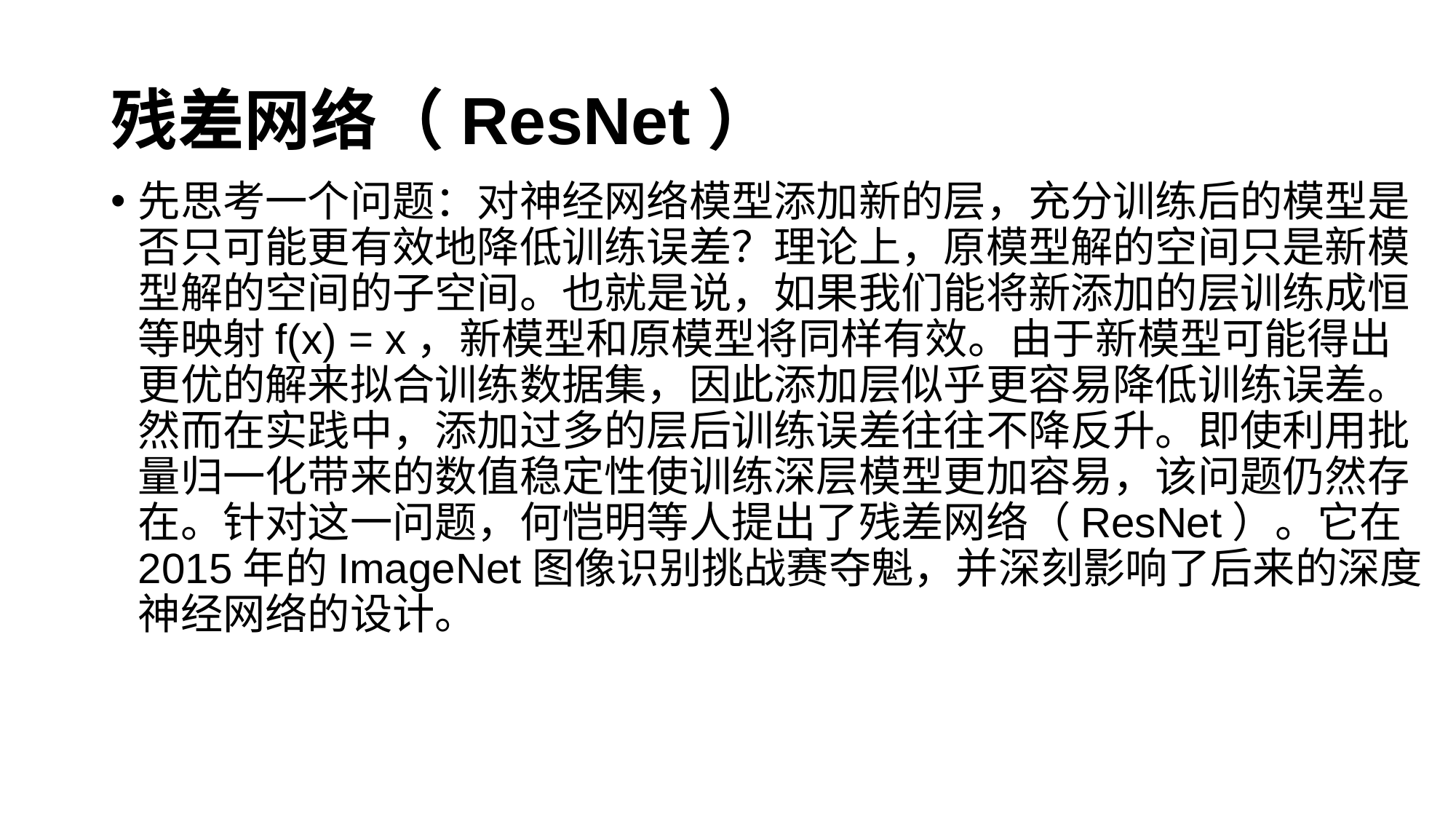

# 残差网络（ResNet）
先思考一个问题：对神经网络模型添加新的层，充分训练后的模型是否只可能更有效地降低训练误差？理论上，原模型解的空间只是新模型解的空间的子空间。也就是说，如果我们能将新添加的层训练成恒等映射f(x) = x，新模型和原模型将同样有效。由于新模型可能得出更优的解来拟合训练数据集，因此添加层似乎更容易降低训练误差。然而在实践中，添加过多的层后训练误差往往不降反升。即使利用批量归一化带来的数值稳定性使训练深层模型更加容易，该问题仍然存在。针对这一问题，何恺明等人提出了残差网络（ResNet）。它在2015年的ImageNet图像识别挑战赛夺魁，并深刻影响了后来的深度神经网络的设计。